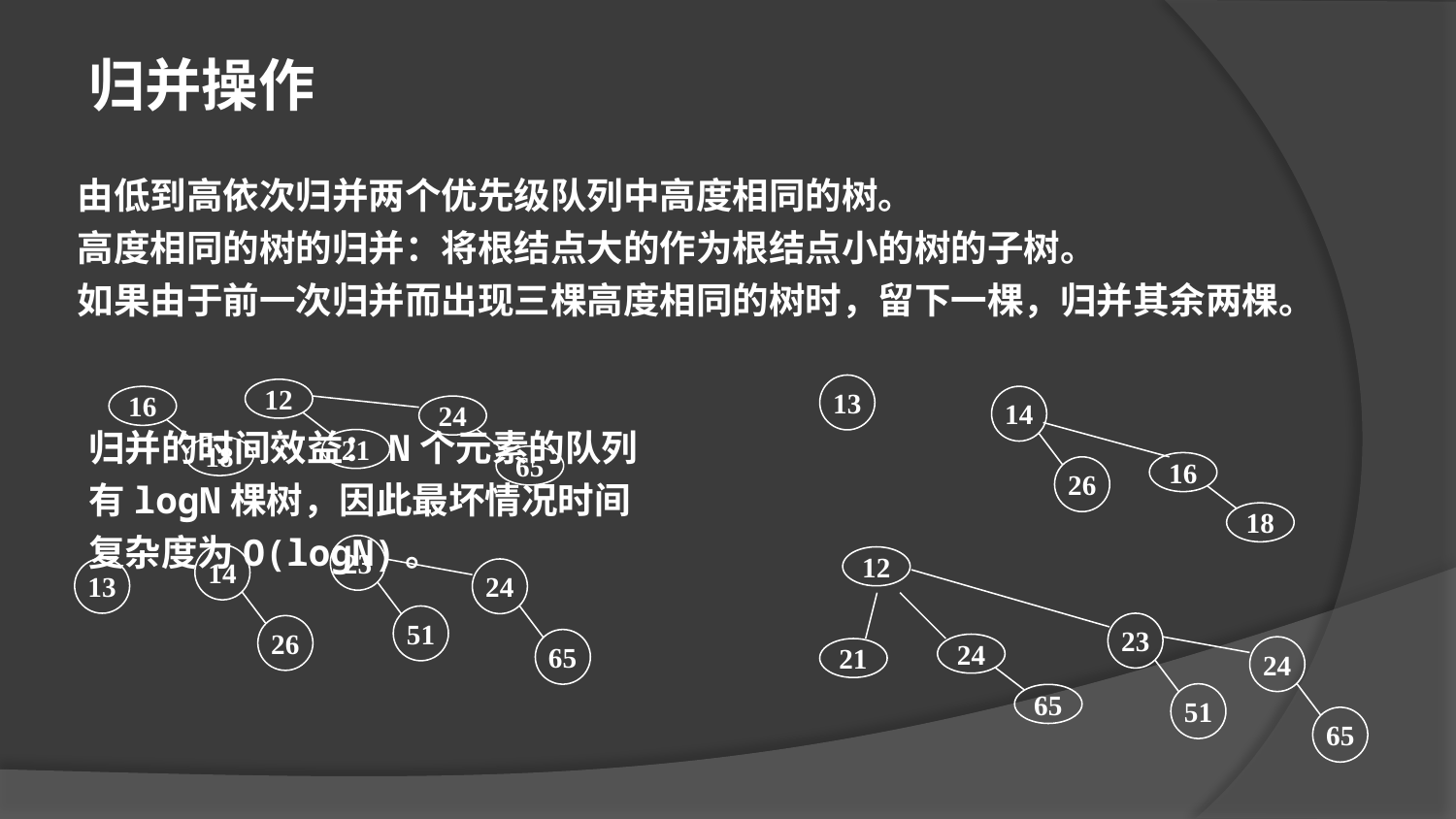

归并操作
由低到高依次归并两个优先级队列中高度相同的树。
高度相同的树的归并：将根结点大的作为根结点小的树的子树。
如果由于前一次归并而出现三棵高度相同的树时，留下一棵，归并其余两棵。
13
12

24

21

65
16

18
14

16
26

18
归并的时间效益：N个元素的队列有logN棵树，因此最坏情况时间复杂度为O(logN)。
23

24

51

65
14

26
12

23
24

24
21

51

65
65
13